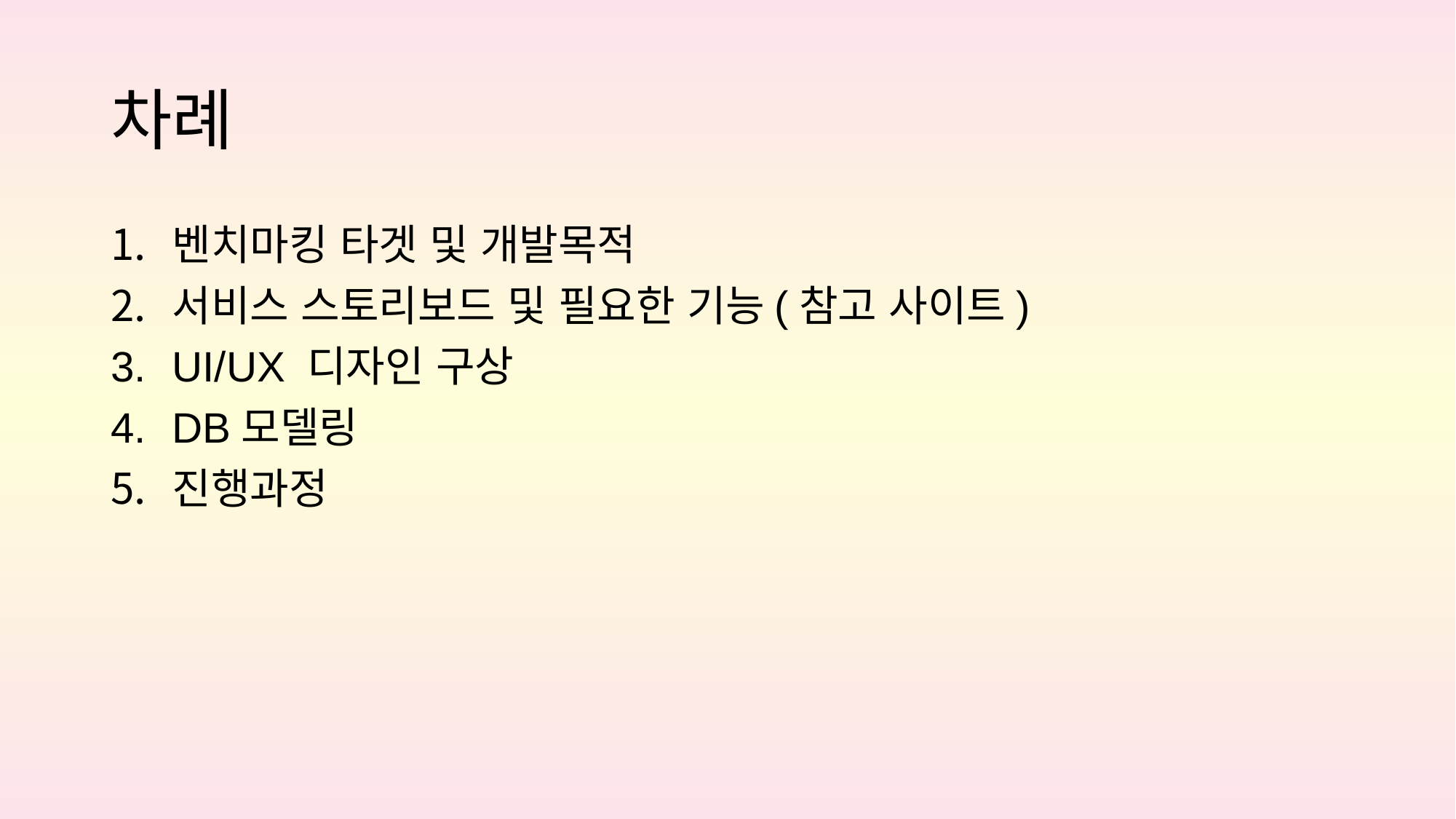

# 차례
벤치마킹 타겟 및 개발목적
서비스 스토리보드 및 필요한 기능(참고 사이트)
UI/UX 디자인 구상
DB모델링
진행과정